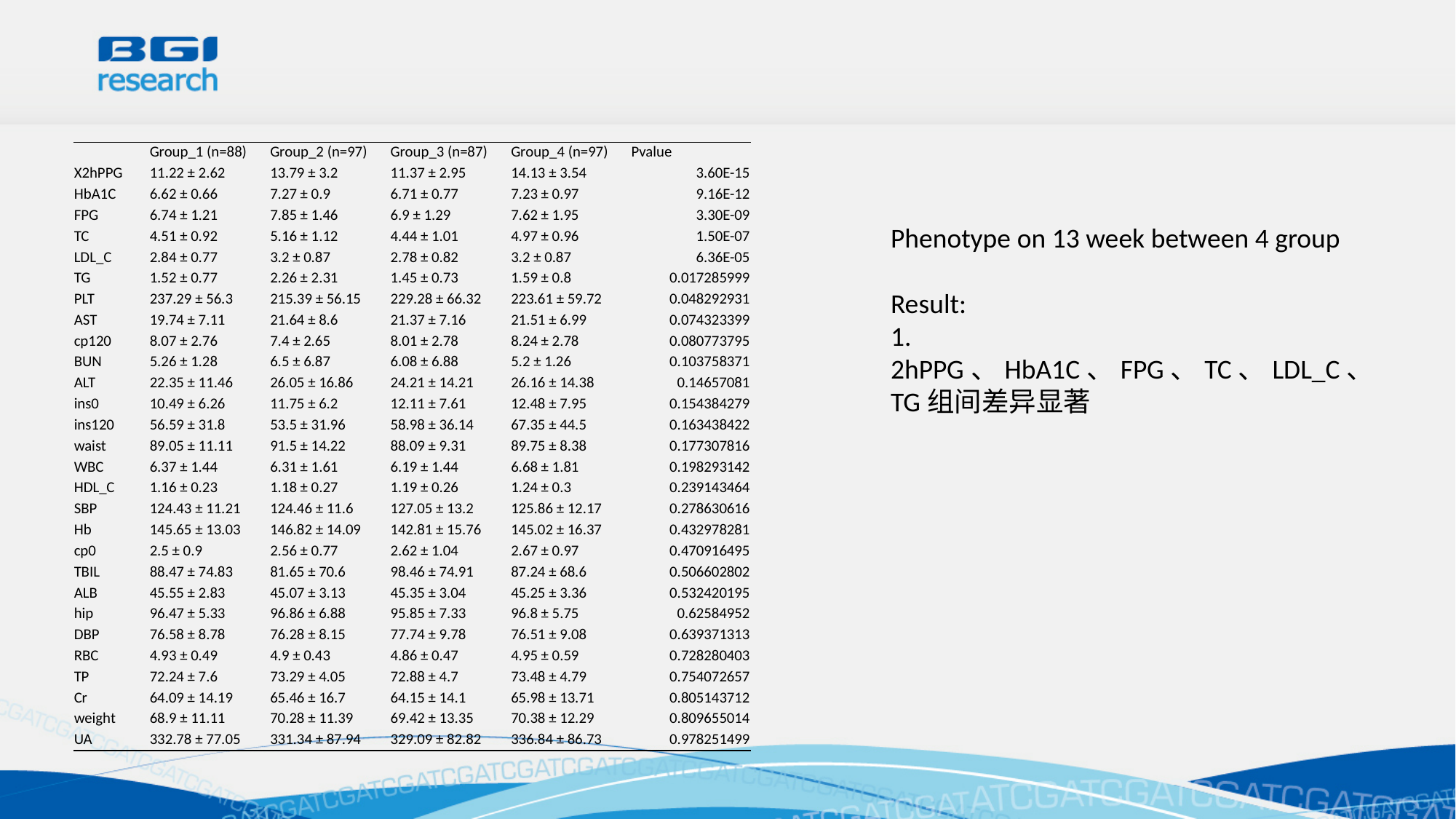

|  | Group\_1 (n=88) | Group\_2 (n=97) | Group\_3 (n=87) | Group\_4 (n=97) | Pvalue |
| --- | --- | --- | --- | --- | --- |
| X2hPPG | 11.22 ± 2.62 | 13.79 ± 3.2 | 11.37 ± 2.95 | 14.13 ± 3.54 | 3.60E-15 |
| HbA1C | 6.62 ± 0.66 | 7.27 ± 0.9 | 6.71 ± 0.77 | 7.23 ± 0.97 | 9.16E-12 |
| FPG | 6.74 ± 1.21 | 7.85 ± 1.46 | 6.9 ± 1.29 | 7.62 ± 1.95 | 3.30E-09 |
| TC | 4.51 ± 0.92 | 5.16 ± 1.12 | 4.44 ± 1.01 | 4.97 ± 0.96 | 1.50E-07 |
| LDL\_C | 2.84 ± 0.77 | 3.2 ± 0.87 | 2.78 ± 0.82 | 3.2 ± 0.87 | 6.36E-05 |
| TG | 1.52 ± 0.77 | 2.26 ± 2.31 | 1.45 ± 0.73 | 1.59 ± 0.8 | 0.017285999 |
| PLT | 237.29 ± 56.3 | 215.39 ± 56.15 | 229.28 ± 66.32 | 223.61 ± 59.72 | 0.048292931 |
| AST | 19.74 ± 7.11 | 21.64 ± 8.6 | 21.37 ± 7.16 | 21.51 ± 6.99 | 0.074323399 |
| cp120 | 8.07 ± 2.76 | 7.4 ± 2.65 | 8.01 ± 2.78 | 8.24 ± 2.78 | 0.080773795 |
| BUN | 5.26 ± 1.28 | 6.5 ± 6.87 | 6.08 ± 6.88 | 5.2 ± 1.26 | 0.103758371 |
| ALT | 22.35 ± 11.46 | 26.05 ± 16.86 | 24.21 ± 14.21 | 26.16 ± 14.38 | 0.14657081 |
| ins0 | 10.49 ± 6.26 | 11.75 ± 6.2 | 12.11 ± 7.61 | 12.48 ± 7.95 | 0.154384279 |
| ins120 | 56.59 ± 31.8 | 53.5 ± 31.96 | 58.98 ± 36.14 | 67.35 ± 44.5 | 0.163438422 |
| waist | 89.05 ± 11.11 | 91.5 ± 14.22 | 88.09 ± 9.31 | 89.75 ± 8.38 | 0.177307816 |
| WBC | 6.37 ± 1.44 | 6.31 ± 1.61 | 6.19 ± 1.44 | 6.68 ± 1.81 | 0.198293142 |
| HDL\_C | 1.16 ± 0.23 | 1.18 ± 0.27 | 1.19 ± 0.26 | 1.24 ± 0.3 | 0.239143464 |
| SBP | 124.43 ± 11.21 | 124.46 ± 11.6 | 127.05 ± 13.2 | 125.86 ± 12.17 | 0.278630616 |
| Hb | 145.65 ± 13.03 | 146.82 ± 14.09 | 142.81 ± 15.76 | 145.02 ± 16.37 | 0.432978281 |
| cp0 | 2.5 ± 0.9 | 2.56 ± 0.77 | 2.62 ± 1.04 | 2.67 ± 0.97 | 0.470916495 |
| TBIL | 88.47 ± 74.83 | 81.65 ± 70.6 | 98.46 ± 74.91 | 87.24 ± 68.6 | 0.506602802 |
| ALB | 45.55 ± 2.83 | 45.07 ± 3.13 | 45.35 ± 3.04 | 45.25 ± 3.36 | 0.532420195 |
| hip | 96.47 ± 5.33 | 96.86 ± 6.88 | 95.85 ± 7.33 | 96.8 ± 5.75 | 0.62584952 |
| DBP | 76.58 ± 8.78 | 76.28 ± 8.15 | 77.74 ± 9.78 | 76.51 ± 9.08 | 0.639371313 |
| RBC | 4.93 ± 0.49 | 4.9 ± 0.43 | 4.86 ± 0.47 | 4.95 ± 0.59 | 0.728280403 |
| TP | 72.24 ± 7.6 | 73.29 ± 4.05 | 72.88 ± 4.7 | 73.48 ± 4.79 | 0.754072657 |
| Cr | 64.09 ± 14.19 | 65.46 ± 16.7 | 64.15 ± 14.1 | 65.98 ± 13.71 | 0.805143712 |
| weight | 68.9 ± 11.11 | 70.28 ± 11.39 | 69.42 ± 13.35 | 70.38 ± 12.29 | 0.809655014 |
| UA | 332.78 ± 77.05 | 331.34 ± 87.94 | 329.09 ± 82.82 | 336.84 ± 86.73 | 0.978251499 |
Phenotype on 13 week between 4 group

Result:
1. 2hPPG、HbA1C、FPG、TC、LDL_C、TG组间差异显著